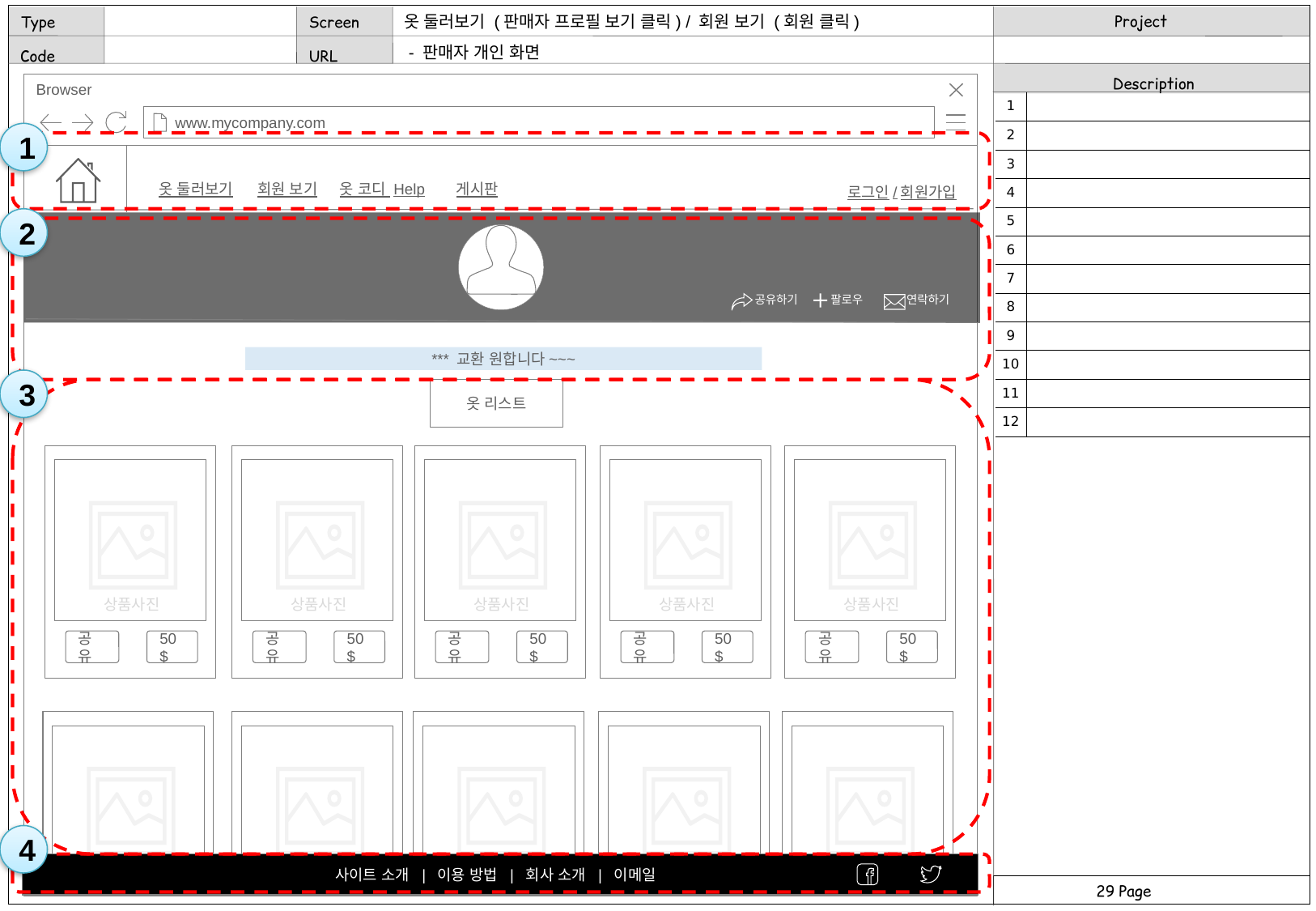

옷 둘러보기 (판매자 프로필 보기 클릭) / 회원 보기 (회원 클릭)
 - 판매자 개인 화면

1

2

공유하기
팔로우
연락하기

*** 교환 원합니다~~~
3

옷 리스트

상품사진
공유
50$

상품사진
공유
50$

상품사진
공유
50$

상품사진
공유
50$

상품사진
공유
50$

상품사진

상품사진

상품사진

상품사진

상품사진
4

사이트 소개  |  이용 방법  |  회사 소개  |  이메일